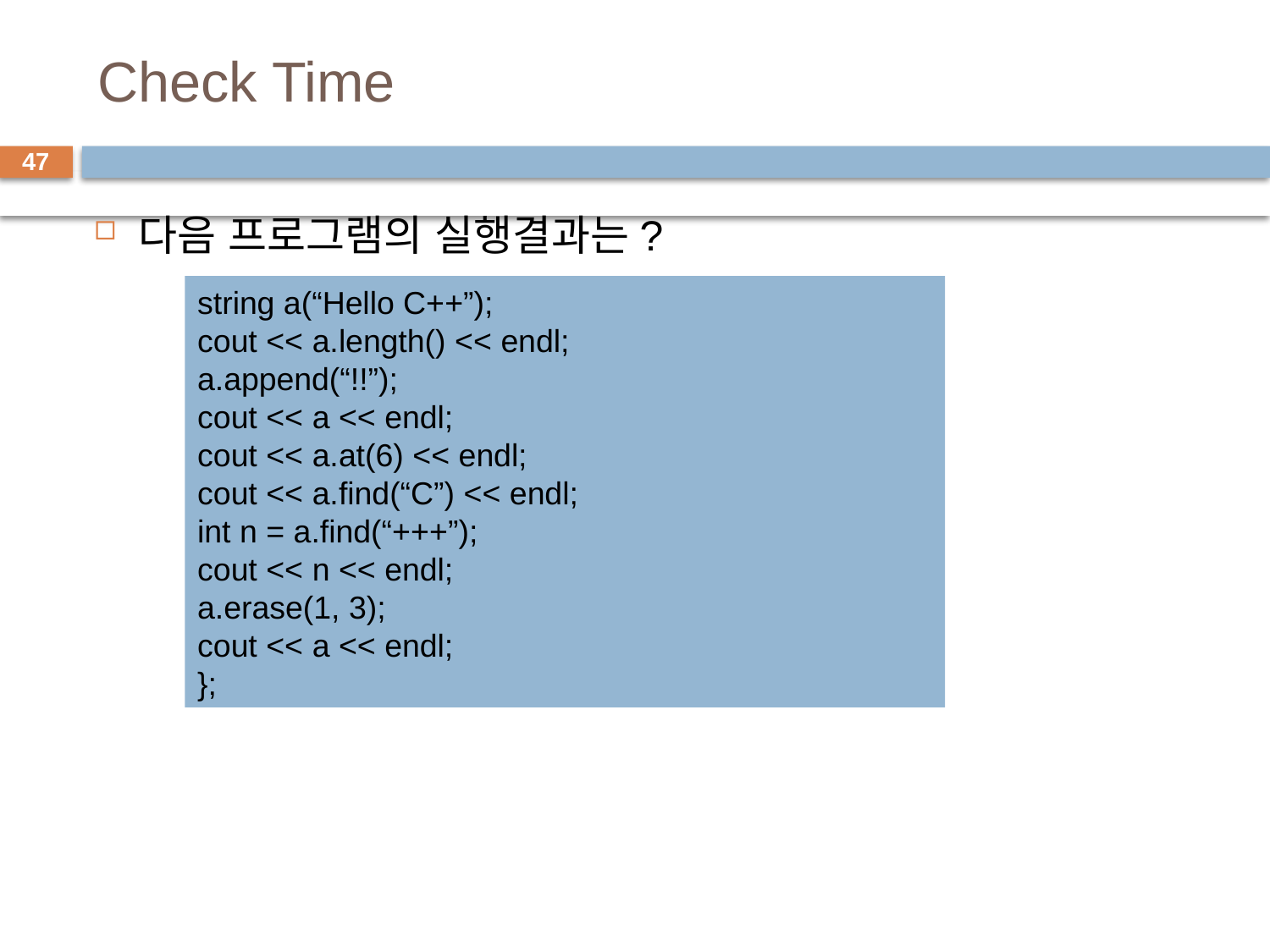

# Check Time
47
다음 프로그램의 실행결과는?

string a(“Hello C++”);
cout << a.length() << endl;
a.append(“!!”);
cout << a << endl;
cout << a.at(6) << endl;
cout << a.find(“C”) << endl;
int n = a.find(“+++”);
cout << n << endl;
a.erase(1, 3);
cout << a << endl;
};